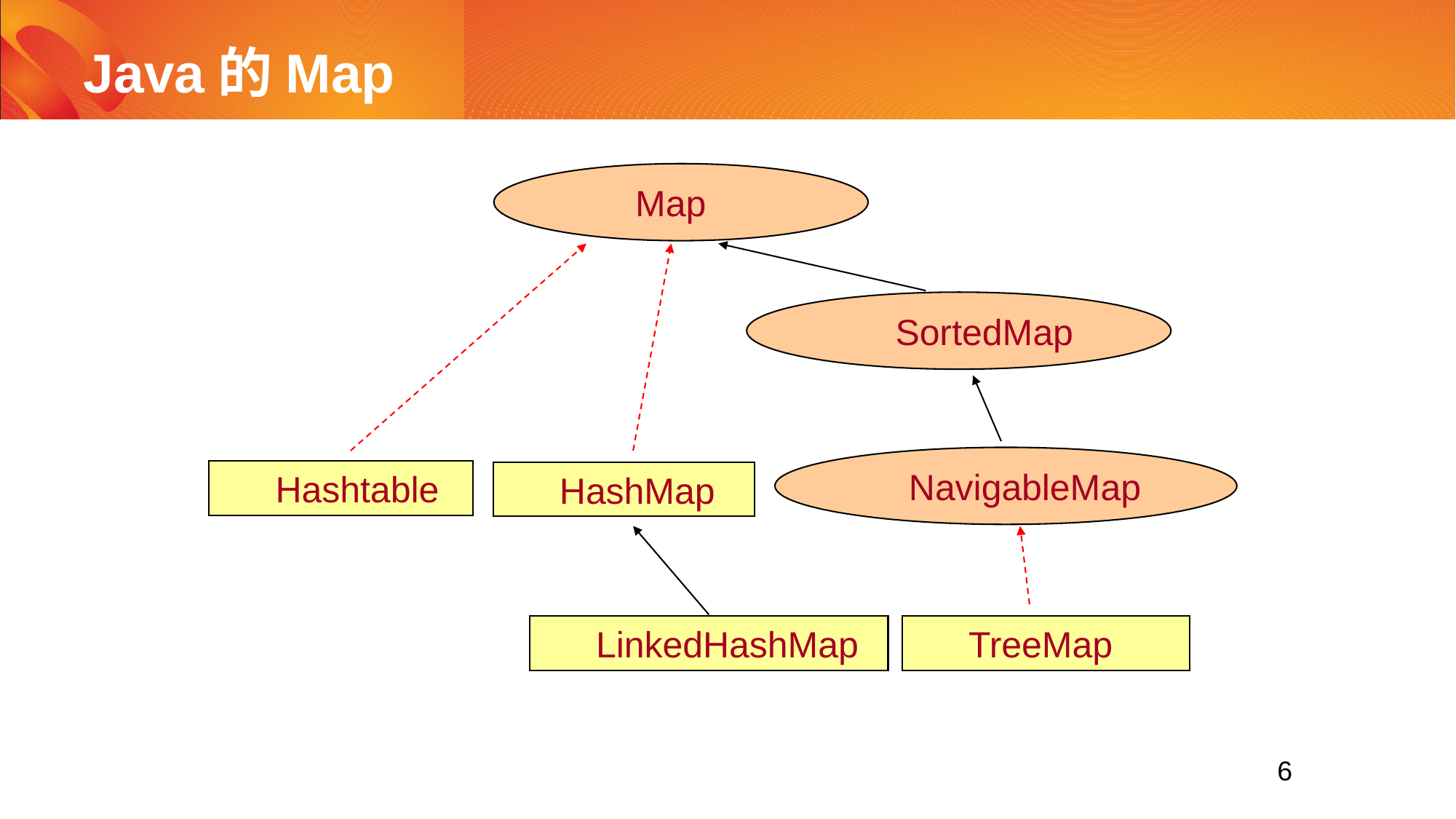

# Java的Map
  Map

  SortedMap

NavigableMap
Hashtable
HashMap

LinkedHashMap
TreeMap